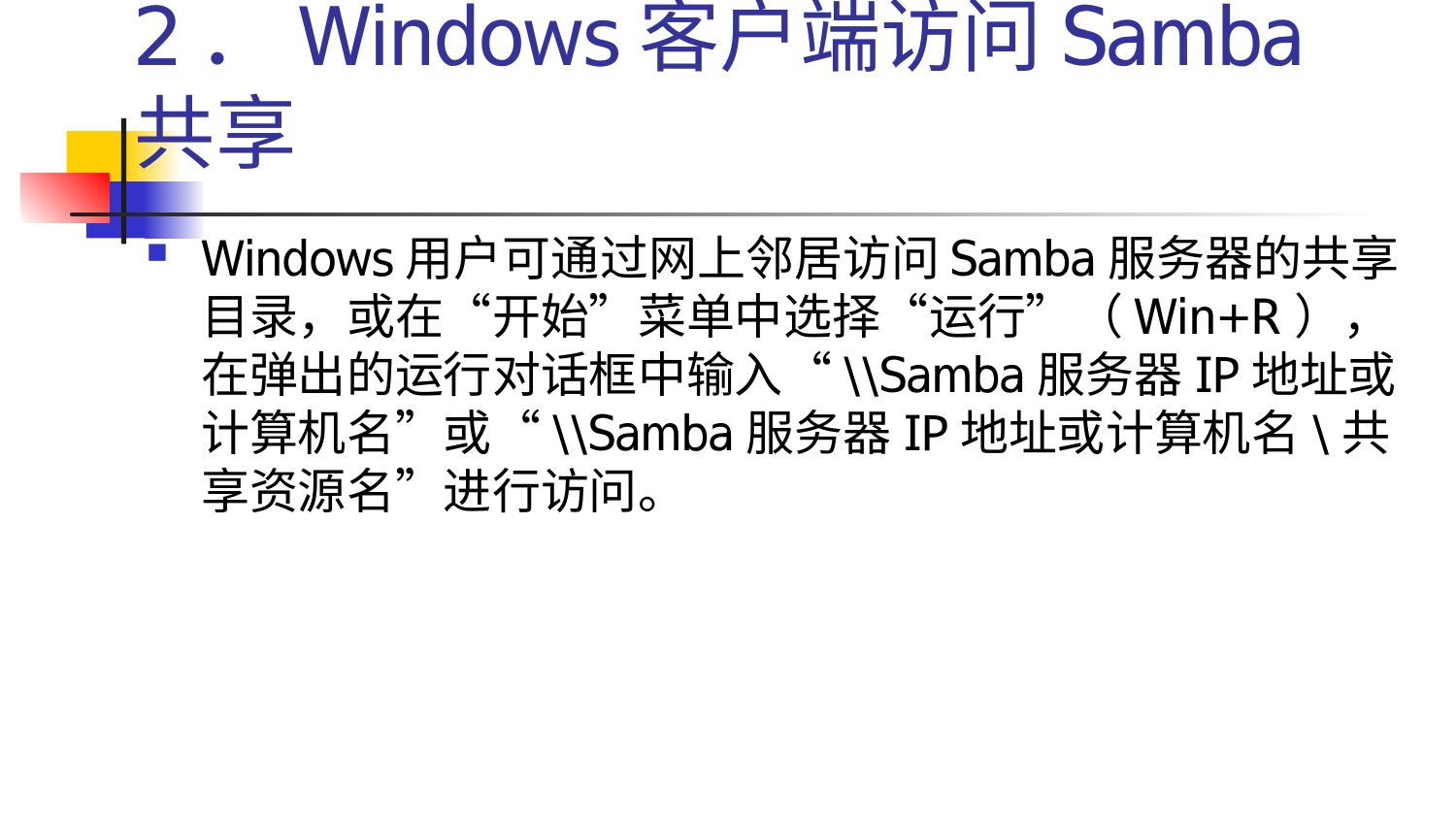

# 2．Windows客户端访问Samba共享
Windows用户可通过网上邻居访问Samba服务器的共享目录，或在“开始”菜单中选择“运行”（Win+R），在弹出的运行对话框中输入“\\Samba服务器IP地址或计算机名”或“\\Samba服务器IP地址或计算机名\共享资源名”进行访问。